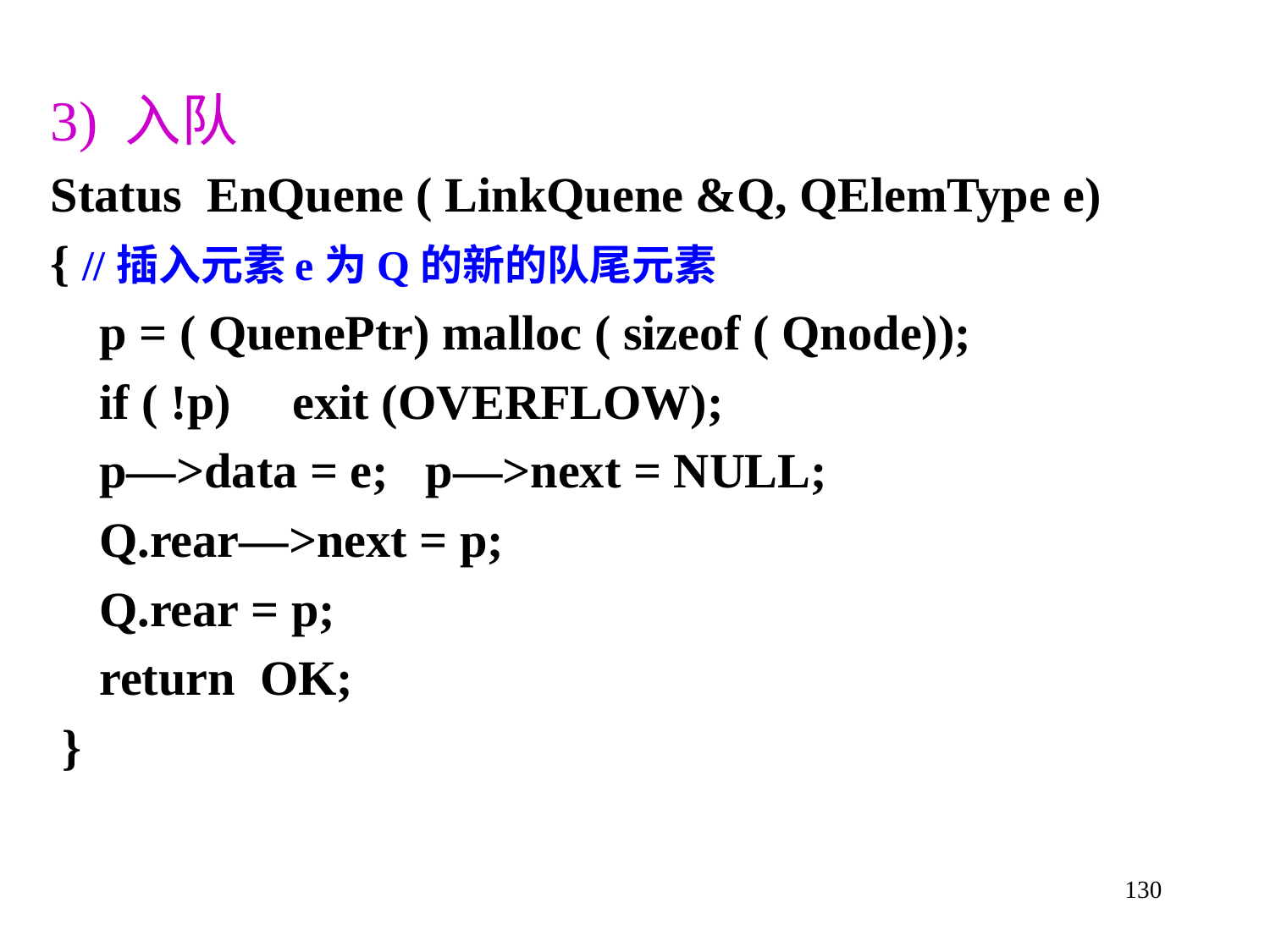

3) 入队
Status  EnQuene ( LinkQuene &Q, QElemType e)
{ //插入元素e为Q的新的队尾元素
    p = ( QuenePtr) malloc ( sizeof ( Qnode));
    if ( !p)     exit (OVERFLOW);
    p—>data = e;   p—>next = NULL;
    Q.rear—>next = p;
    Q.rear = p;
    return  OK;
 }
130